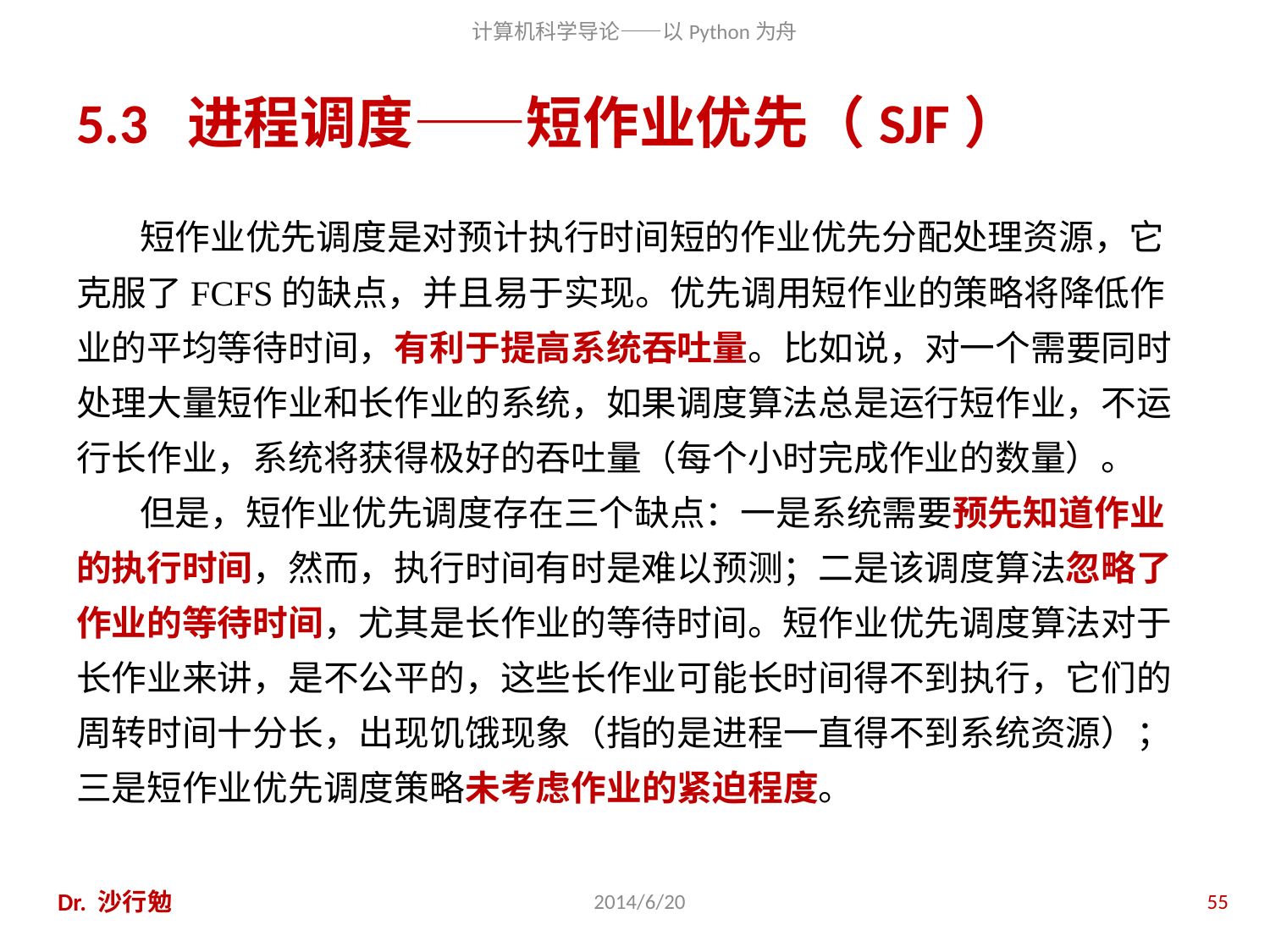

# 5.3  进程调度——短作业优先（SJF）
短作业优先调度是对预计执行时间短的作业优先分配处理资源，它克服了FCFS的缺点，并且易于实现。优先调用短作业的策略将降低作业的平均等待时间，有利于提高系统吞吐量。比如说，对一个需要同时处理大量短作业和长作业的系统，如果调度算法总是运行短作业，不运行长作业，系统将获得极好的吞吐量（每个小时完成作业的数量）。
但是，短作业优先调度存在三个缺点：一是系统需要预先知道作业的执行时间，然而，执行时间有时是难以预测；二是该调度算法忽略了作业的等待时间，尤其是长作业的等待时间。短作业优先调度算法对于长作业来讲，是不公平的，这些长作业可能长时间得不到执行，它们的周转时间十分长，出现饥饿现象（指的是进程一直得不到系统资源）；三是短作业优先调度策略未考虑作业的紧迫程度。
Dr. 沙行勉
2014/6/20
55